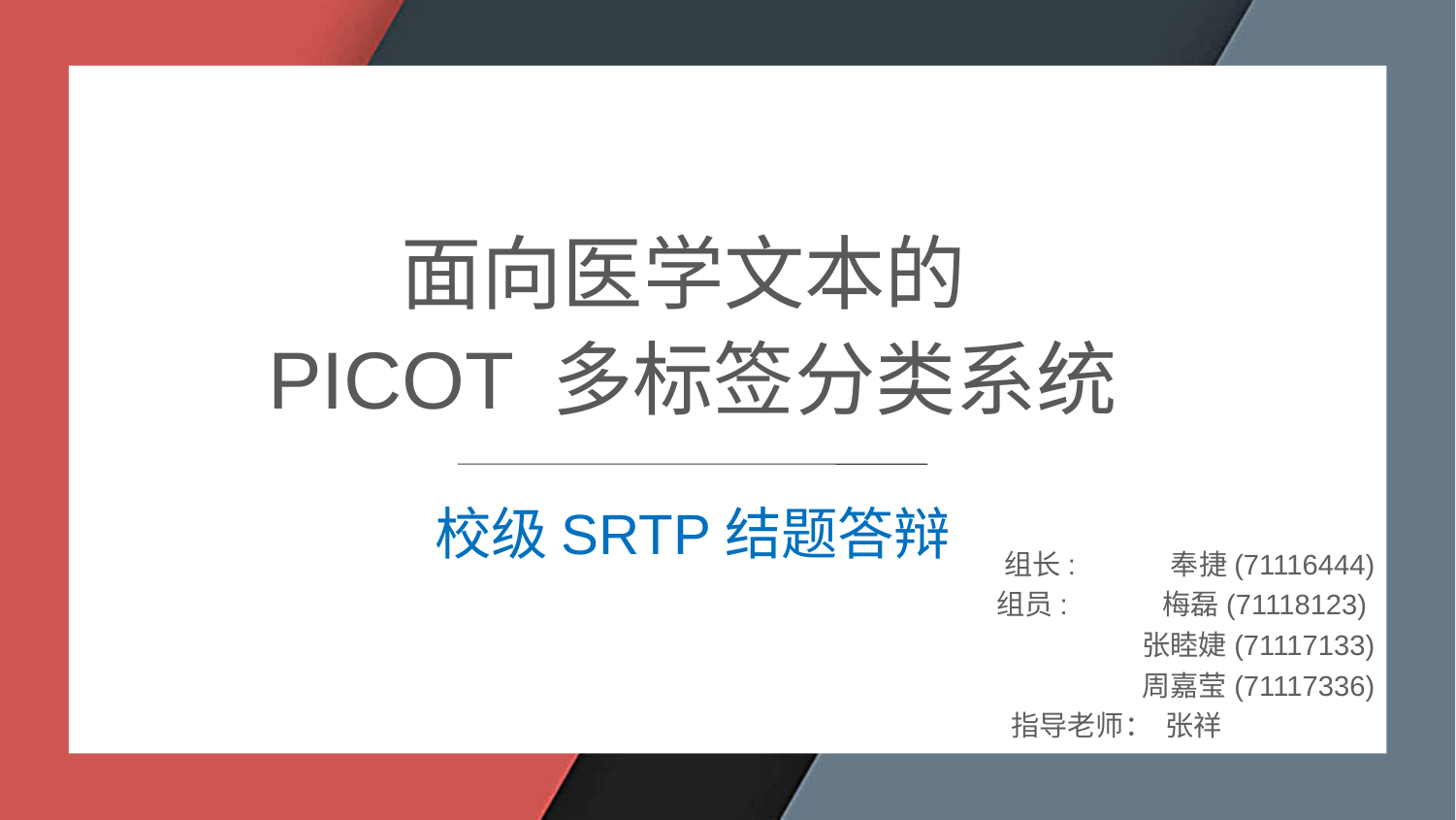

面向医学文本的
PICOT 多标签分类系统

校级SRTP结题答辩
组长:           奉捷(71116444)
组员:           梅磊(71118123)
张睦婕(71117133)
   周嘉莹(71117336)
      指导老师：  张祥